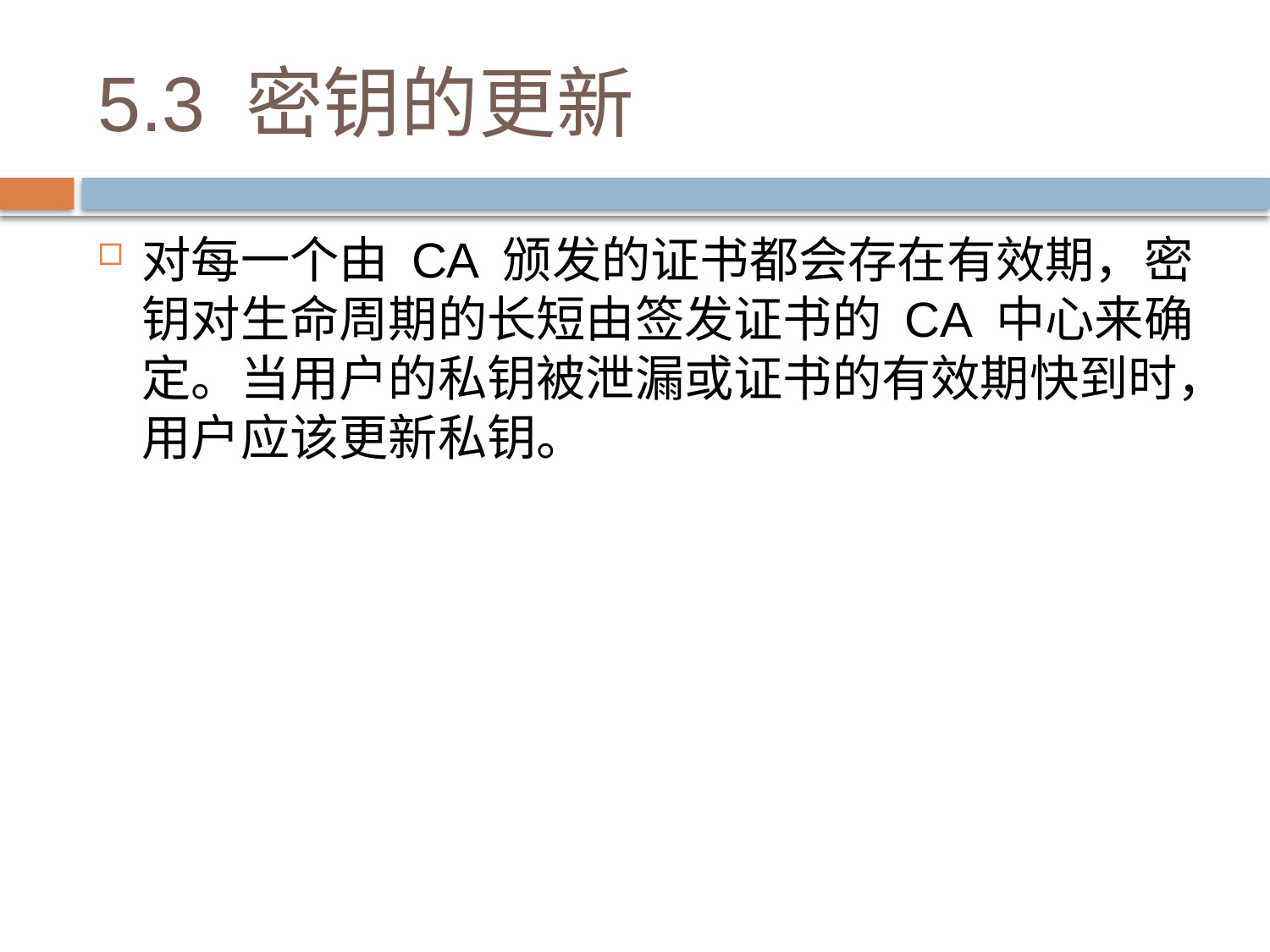

# 5.3 密钥的更新
对每一个由 CA 颁发的证书都会存在有效期，密钥对生命周期的长短由签发证书的 CA 中心来确定。当用户的私钥被泄漏或证书的有效期快到时，用户应该更新私钥。